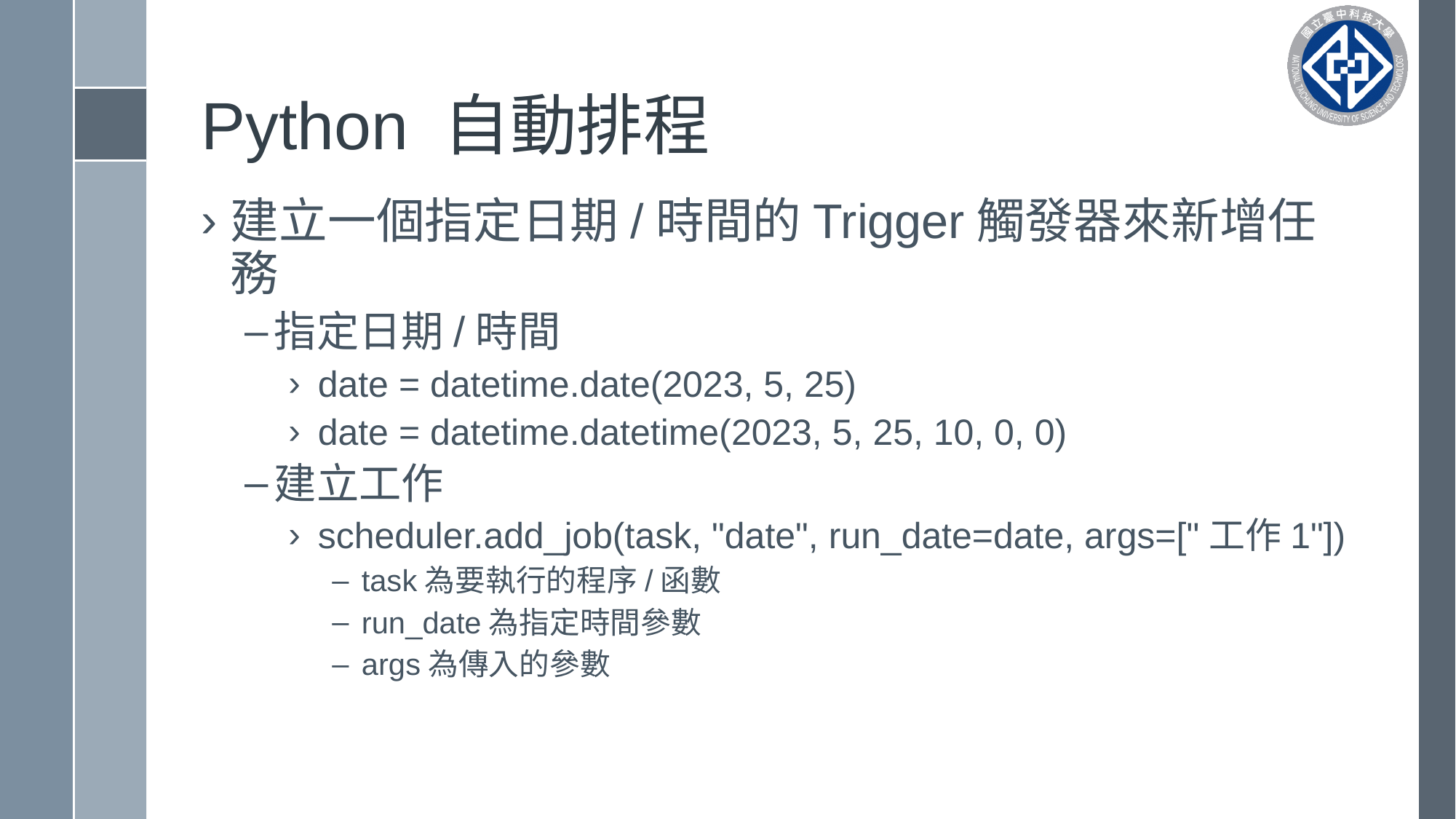

# Python 自動排程
建立一個指定日期/時間的Trigger觸發器來新增任務
指定日期/時間
date = datetime.date(2023, 5, 25)
date = datetime.datetime(2023, 5, 25, 10, 0, 0)
建立工作
scheduler.add_job(task, "date", run_date=date, args=["工作1"])
task為要執行的程序/函數
run_date為指定時間參數
args為傳入的參數